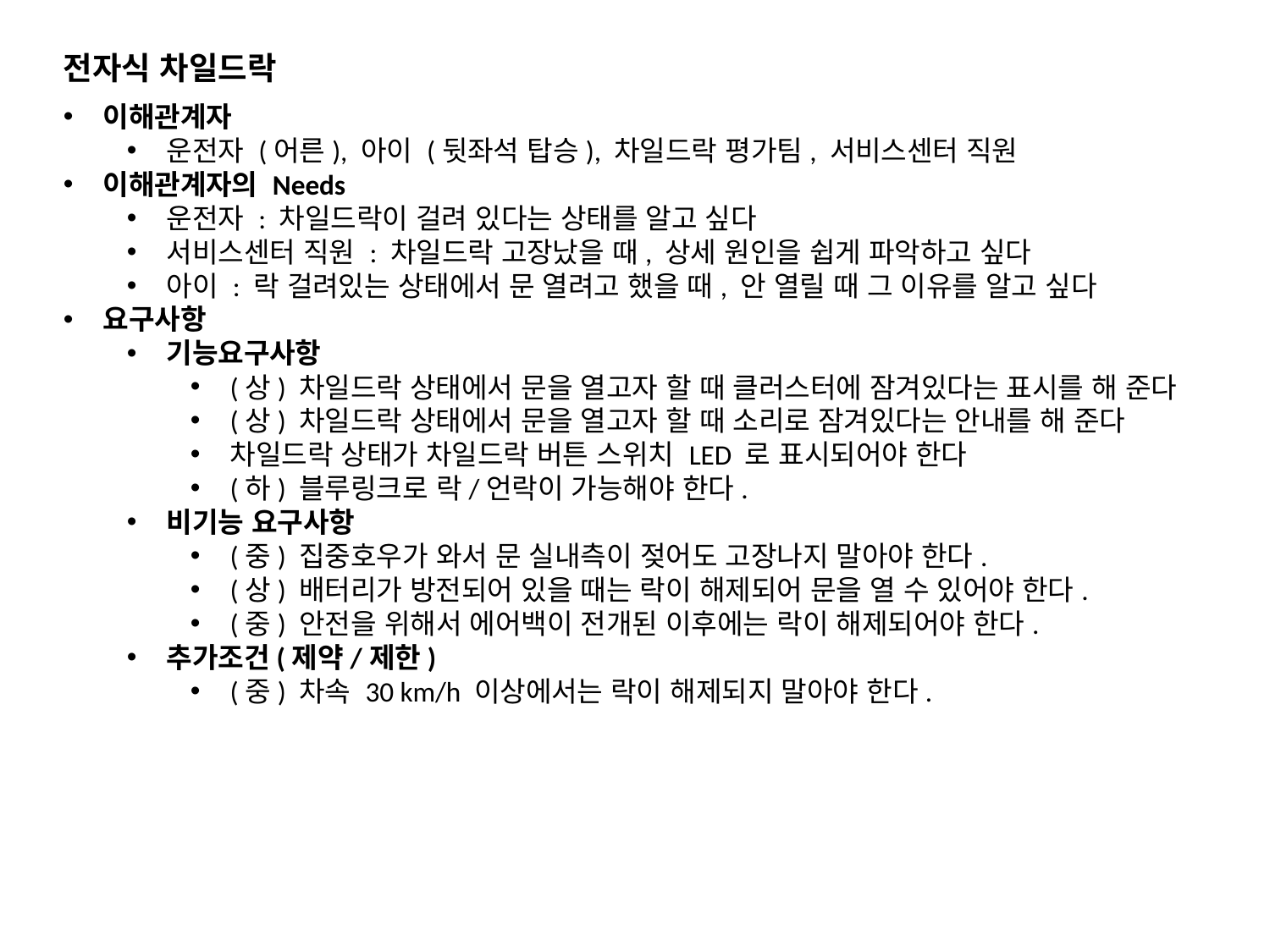

전자식 차일드락
이해관계자
운전자 (어른), 아이 (뒷좌석 탑승), 차일드락 평가팀, 서비스센터 직원
이해관계자의 Needs
운전자 : 차일드락이 걸려 있다는 상태를 알고 싶다
서비스센터 직원 : 차일드락 고장났을 때, 상세 원인을 쉽게 파악하고 싶다
아이 : 락 걸려있는 상태에서 문 열려고 했을 때, 안 열릴 때 그 이유를 알고 싶다
요구사항
기능요구사항
(상) 차일드락 상태에서 문을 열고자 할 때 클러스터에 잠겨있다는 표시를 해 준다
(상) 차일드락 상태에서 문을 열고자 할 때 소리로 잠겨있다는 안내를 해 준다
차일드락 상태가 차일드락 버튼 스위치 LED 로 표시되어야 한다
(하) 블루링크로 락/언락이 가능해야 한다.
비기능 요구사항
(중) 집중호우가 와서 문 실내측이 젖어도 고장나지 말아야 한다.
(상) 배터리가 방전되어 있을 때는 락이 해제되어 문을 열 수 있어야 한다.
(중) 안전을 위해서 에어백이 전개된 이후에는 락이 해제되어야 한다.
추가조건(제약/제한)
(중) 차속 30 km/h 이상에서는 락이 해제되지 말아야 한다.